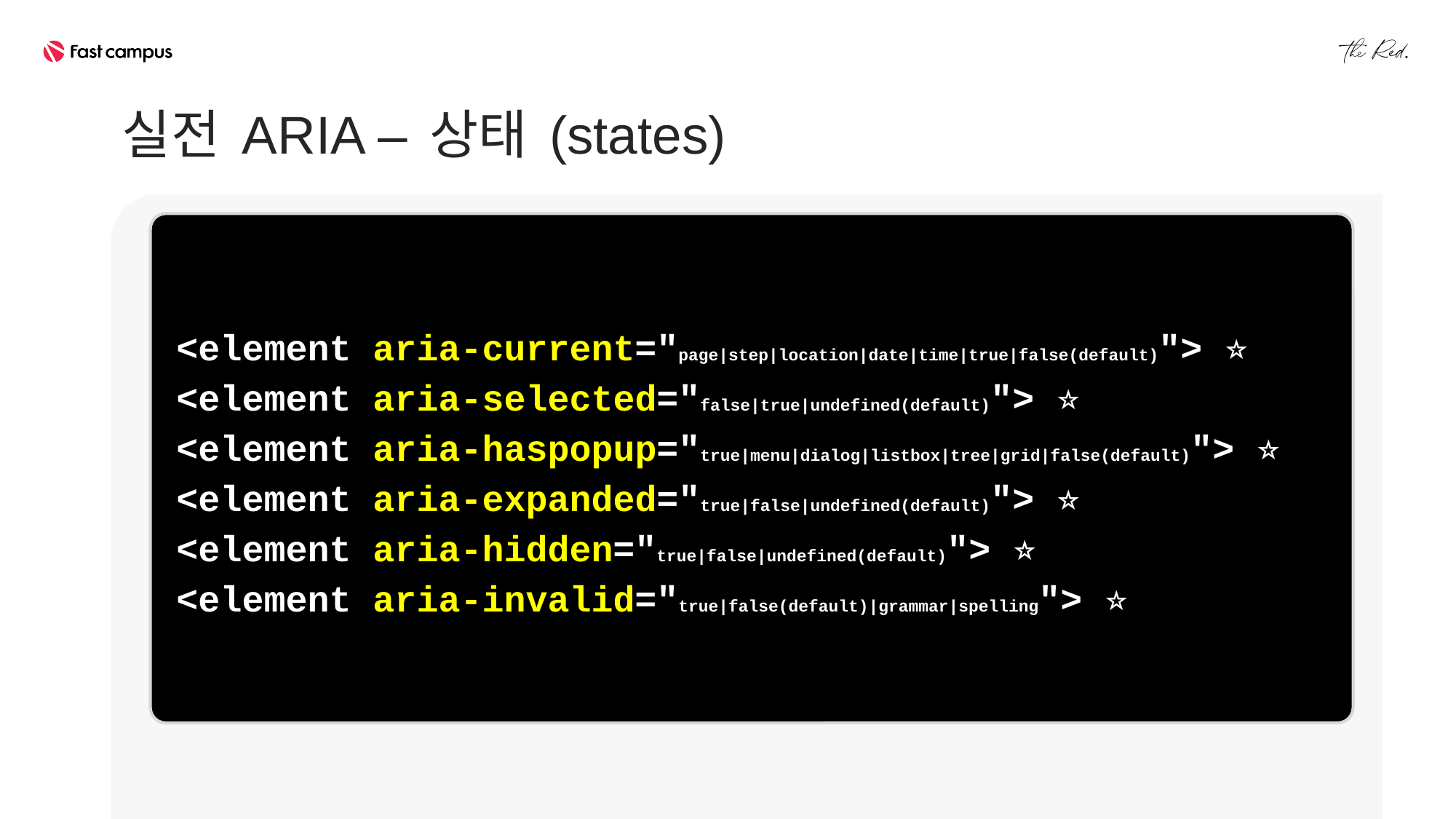

실전 ARIA – 상태 (states)
<element aria-current="page|step|location|date|time|true|false(default)"> ⭐
<element aria-selected="false|true|undefined(default)"> ⭐
<element aria-haspopup="true|menu|dialog|listbox|tree|grid|false(default)"> ⭐
<element aria-expanded="true|false|undefined(default)"> ⭐
<element aria-hidden="true|false|undefined(default)"> ⭐
<element aria-invalid="true|false(default)|grammar|spelling"> ⭐